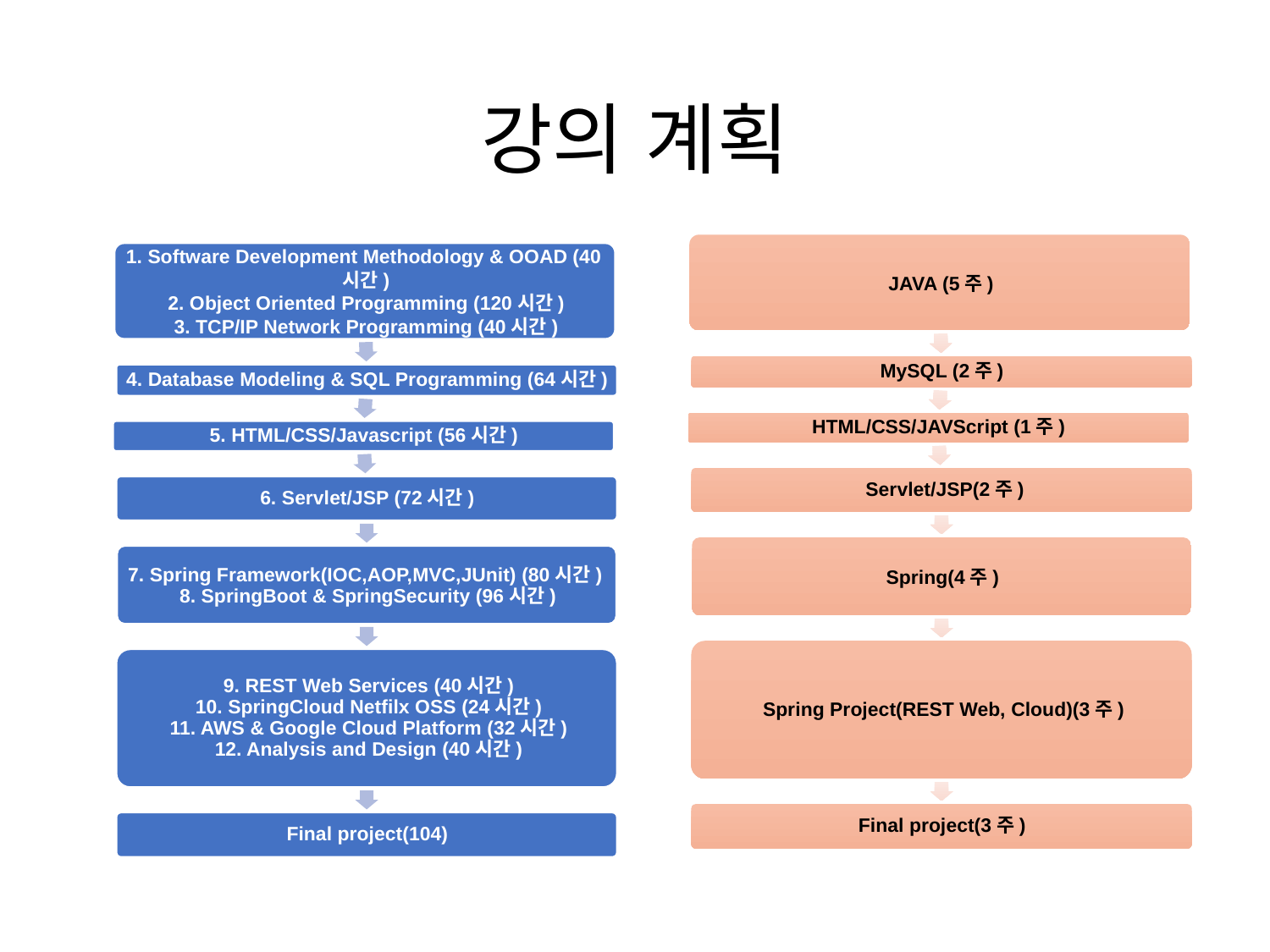

# 강의 계획
JAVA (5주)

MySQL (2주)

HTML/CSS/JAVScript (1주)

 Servlet/JSP(2주)

Spring(4주)

Spring Project(REST Web, Cloud)(3주)

Final project(3주)
1. Software Development Methodology & OOAD (40시간)
2. Object Oriented Programming (120시간)
3. TCP/IP Network Programming (40시간)

4. Database Modeling & SQL Programming (64시간)

5. HTML/CSS/Javascript (56시간)

6. Servlet/JSP (72시간)

7. Spring Framework(IOC,AOP,MVC,JUnit) (80시간)
8. SpringBoot & SpringSecurity (96시간)

9. REST Web Services (40시간)
10. SpringCloud Netfilx OSS (24시간)
11. AWS & Google Cloud Platform (32시간)
12. Analysis and Design (40시간)

Final project(104)